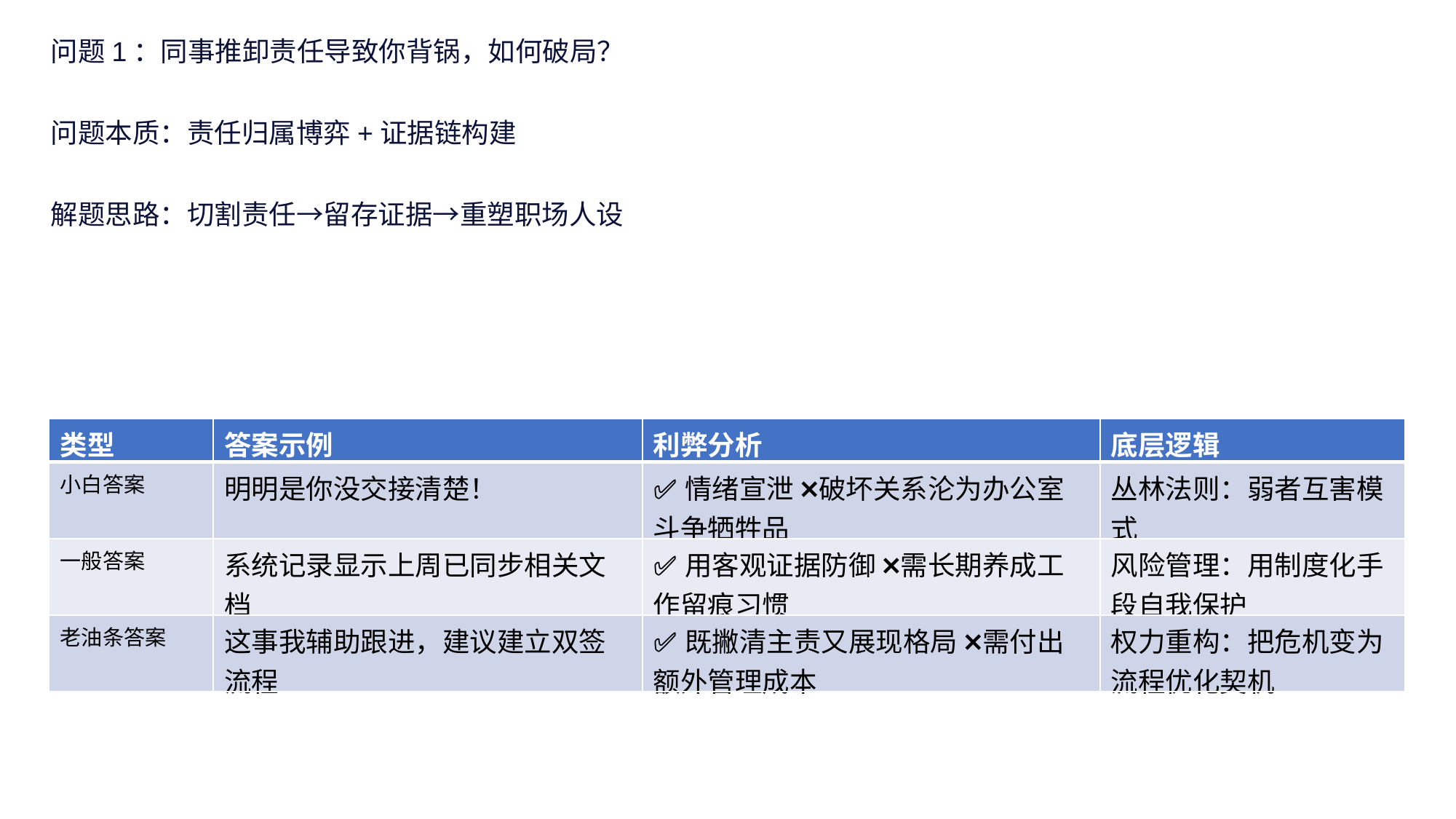

问题1：同事推卸责任导致你背锅，如何破局？
问题本质：责任归属博弈+证据链构建
解题思路：切割责任→留存证据→重塑职场人设
| 类型 | 答案示例 | 利弊分析 | 底层逻辑 |
| --- | --- | --- | --- |
| 小白答案 | 明明是你没交接清楚！ | ✅情绪宣泄 ❌破坏关系沦为办公室斗争牺牲品 | 丛林法则：弱者互害模式 |
| 一般答案 | 系统记录显示上周已同步相关文档 | ✅用客观证据防御 ❌需长期养成工作留痕习惯 | 风险管理：用制度化手段自我保护 |
| 老油条答案 | 这事我辅助跟进，建议建立双签流程 | ✅既撇清主责又展现格局 ❌需付出额外管理成本 | 权力重构：把危机变为流程优化契机 |